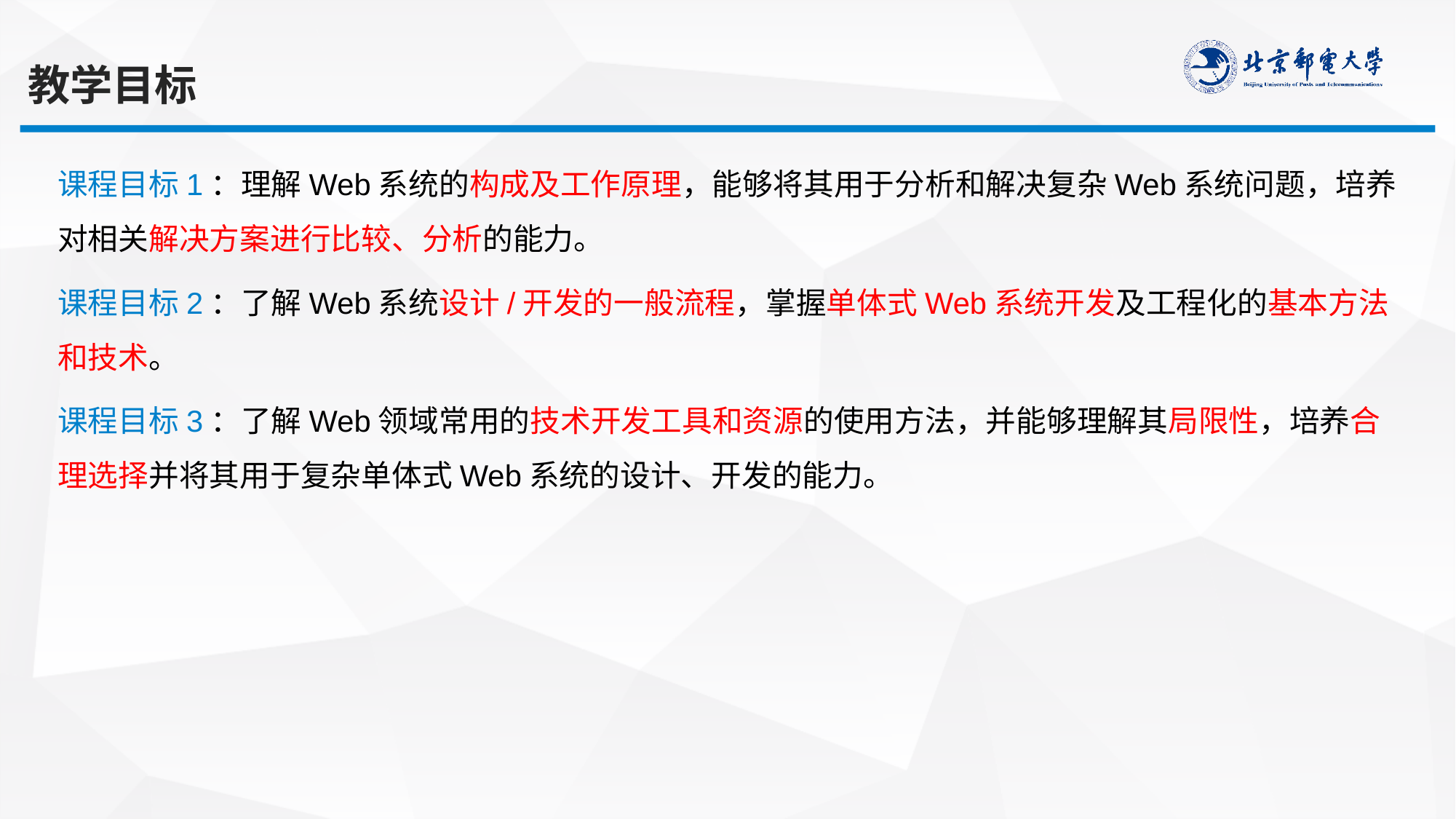

教学目标

课程目标1：理解Web系统的构成及工作原理，能够将其用于分析和解决复杂Web系统问题，培养对相关解决方案进行比较、分析的能力。
课程目标2：了解Web系统设计/开发的一般流程，掌握单体式Web系统开发及工程化的基本方法和技术。
课程目标3：了解Web领域常用的技术开发工具和资源的使用方法，并能够理解其局限性，培养合理选择并将其用于复杂单体式Web系统的设计、开发的能力。